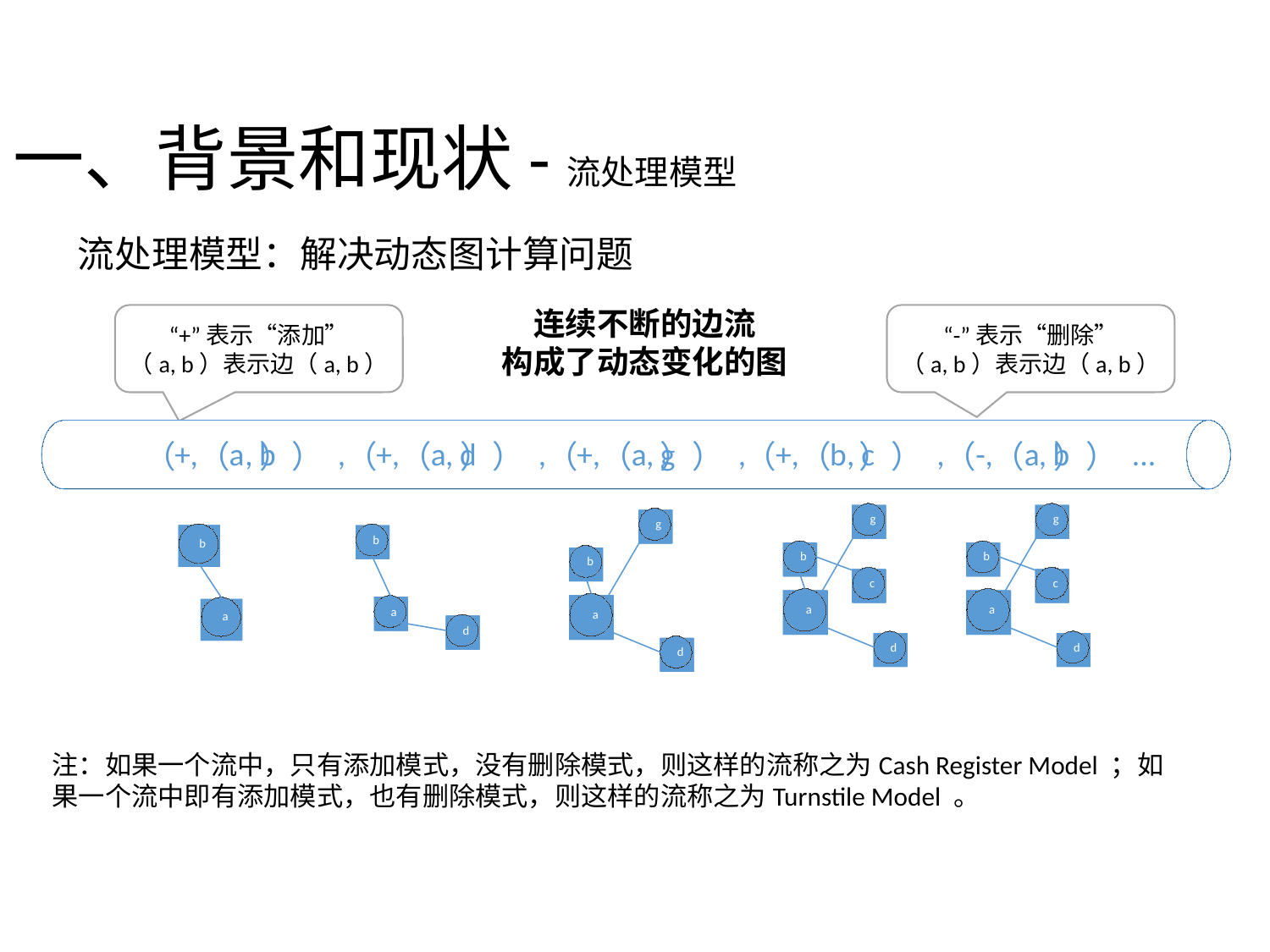

# 一、背景和现状-流处理模型
流处理模型：解决动态图计算问题
连续不断的边流
构成了动态变化的图
“+”表示“添加”
（a, b）表示边（a, b）
“-”表示“删除”
（a, b）表示边（a, b）

+
,
a
,
b
,
+
,
a
,
d
,
+
,
a
,
g
,
+
,
b
,
c
,
-
,
a
,
b
...
（
（
））
（
（
））
（
（
））
（
（
））
（
（
））

g
g

b

b

b
b
b

c

a
a
a
a

d

d
d

g

c

a

d
注：如果一个流中，只有添加模式，没有删除模式，则这样的流称之为Cash Register Model ；如果一个流中即有添加模式，也有删除模式，则这样的流称之为Turnstile Model 。